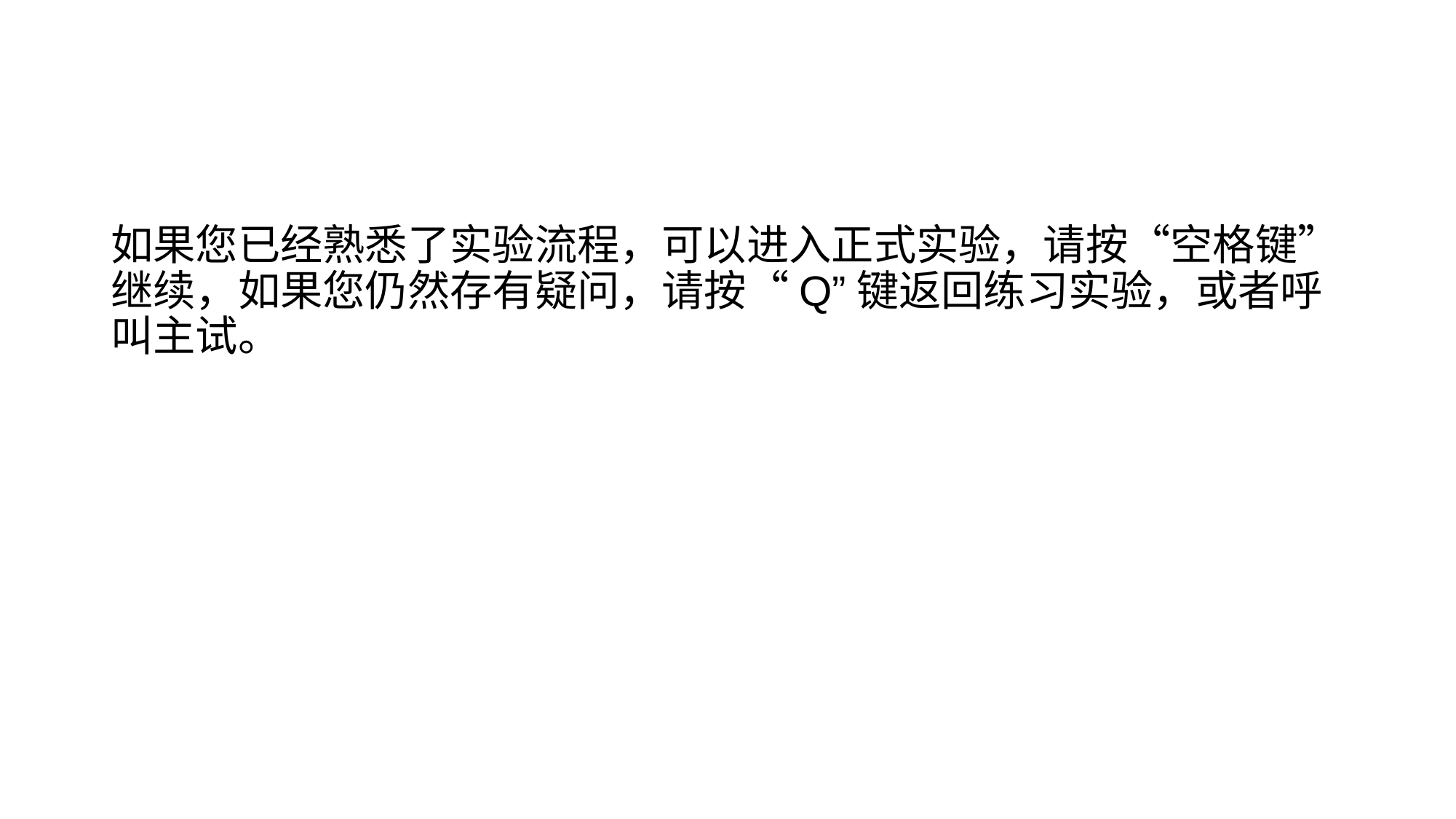

#
如果您已经熟悉了实验流程，可以进入正式实验，请按“空格键”继续，如果您仍然存有疑问，请按“Q”键返回练习实验，或者呼叫主试。